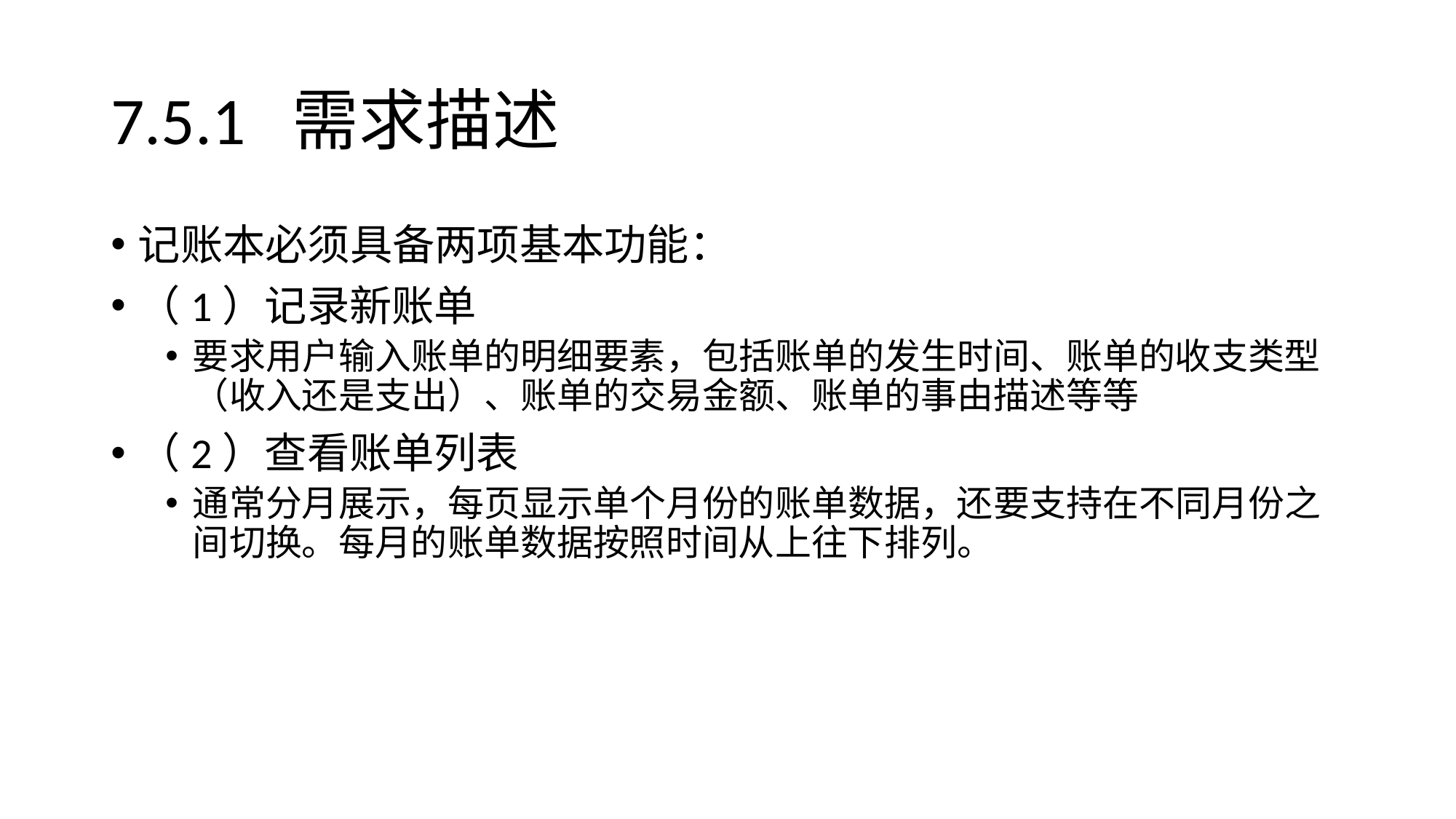

# 7.5.1  需求描述
记账本必须具备两项基本功能：
（1）记录新账单
要求用户输入账单的明细要素，包括账单的发生时间、账单的收支类型（收入还是支出）、账单的交易金额、账单的事由描述等等
（2）查看账单列表
通常分月展示，每页显示单个月份的账单数据，还要支持在不同月份之间切换。每月的账单数据按照时间从上往下排列。